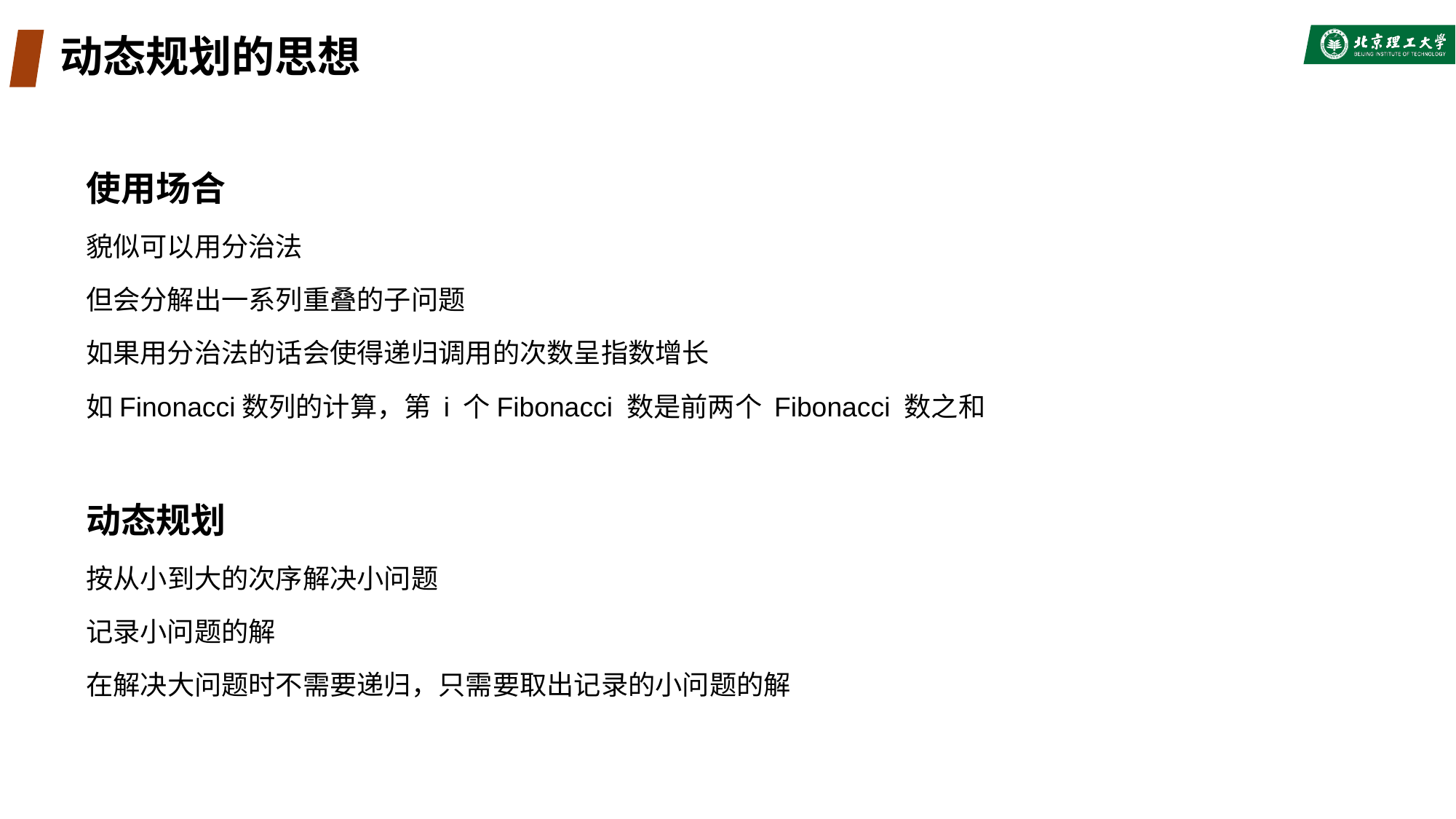

# 动态规划的思想
使用场合
貌似可以用分治法
但会分解出一系列重叠的子问题
如果用分治法的话会使得递归调用的次数呈指数增长
如Finonacci数列的计算，第 i 个Fibonacci 数是前两个 Fibonacci 数之和

动态规划
按从小到大的次序解决小问题
记录小问题的解
在解决大问题时不需要递归，只需要取出记录的小问题的解